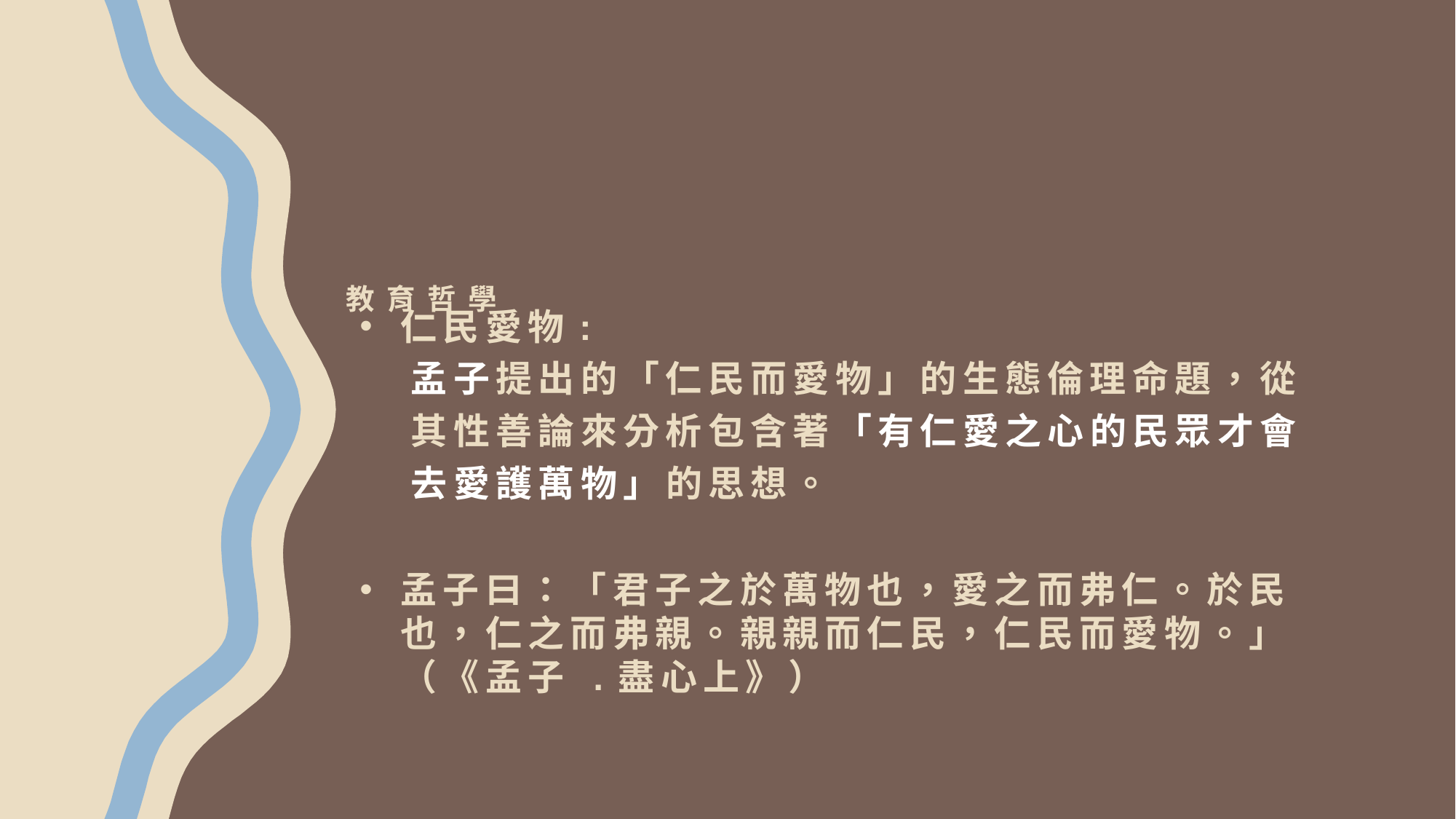

# 教育哲學
仁民愛物:
   孟子提出的「仁民而愛物」的生態倫理命題，從
   其性善論來分析包含著「有仁愛之心的民眾才會
   去愛護萬物」的思想。

孟子曰：「君子之於萬物也，愛之而弗仁。於民也，仁之而弗親。親親而仁民，仁民而愛物。」（《孟子 .盡心上》）